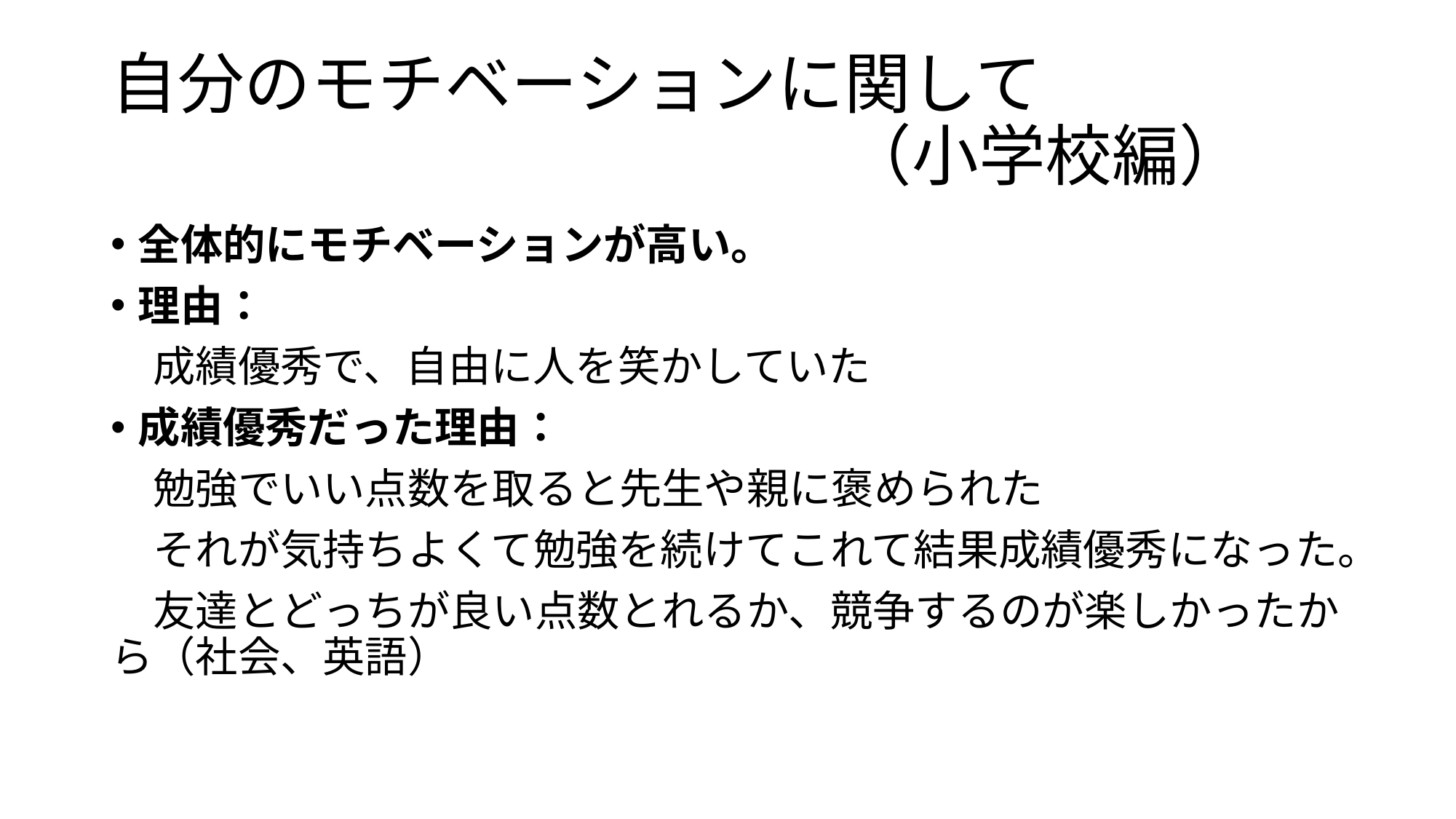

# 自分のモチベーションに関して 　　　　　　　　　　　（小学校編）
全体的にモチベーションが高い。
理由：
　成績優秀で、自由に人を笑かしていた
成績優秀だった理由：
　勉強でいい点数を取ると先生や親に褒められた
　それが気持ちよくて勉強を続けてこれて結果成績優秀になった。
　友達とどっちが良い点数とれるか、競争するのが楽しかったから（社会、英語）